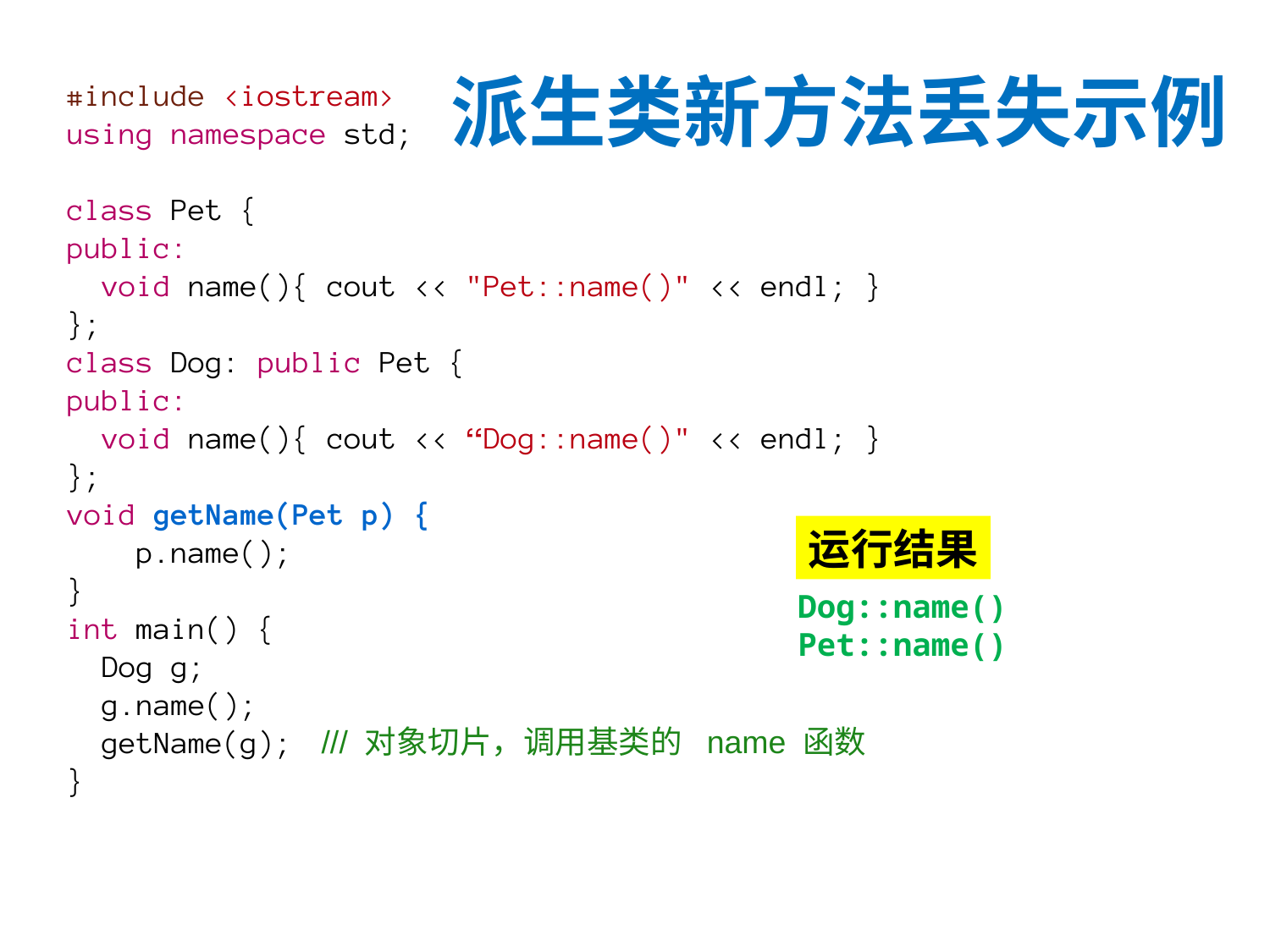

# 派生类新方法丢失示例
#include <iostream>
using namespace std;

class Pet {
public:
  void name(){ cout << "Pet::name()" << endl; }
};
class Dog: public Pet {
public:
  void name(){ cout << “Dog::name()" << endl; }
};
void getName(Pet p) {
    p.name();
}
int main() {
  Dog g;
  g.name();
  getName(g); 	/// 对象切片，调用基类的 name 函数
}

运行结果
Dog::name()
Pet::name()